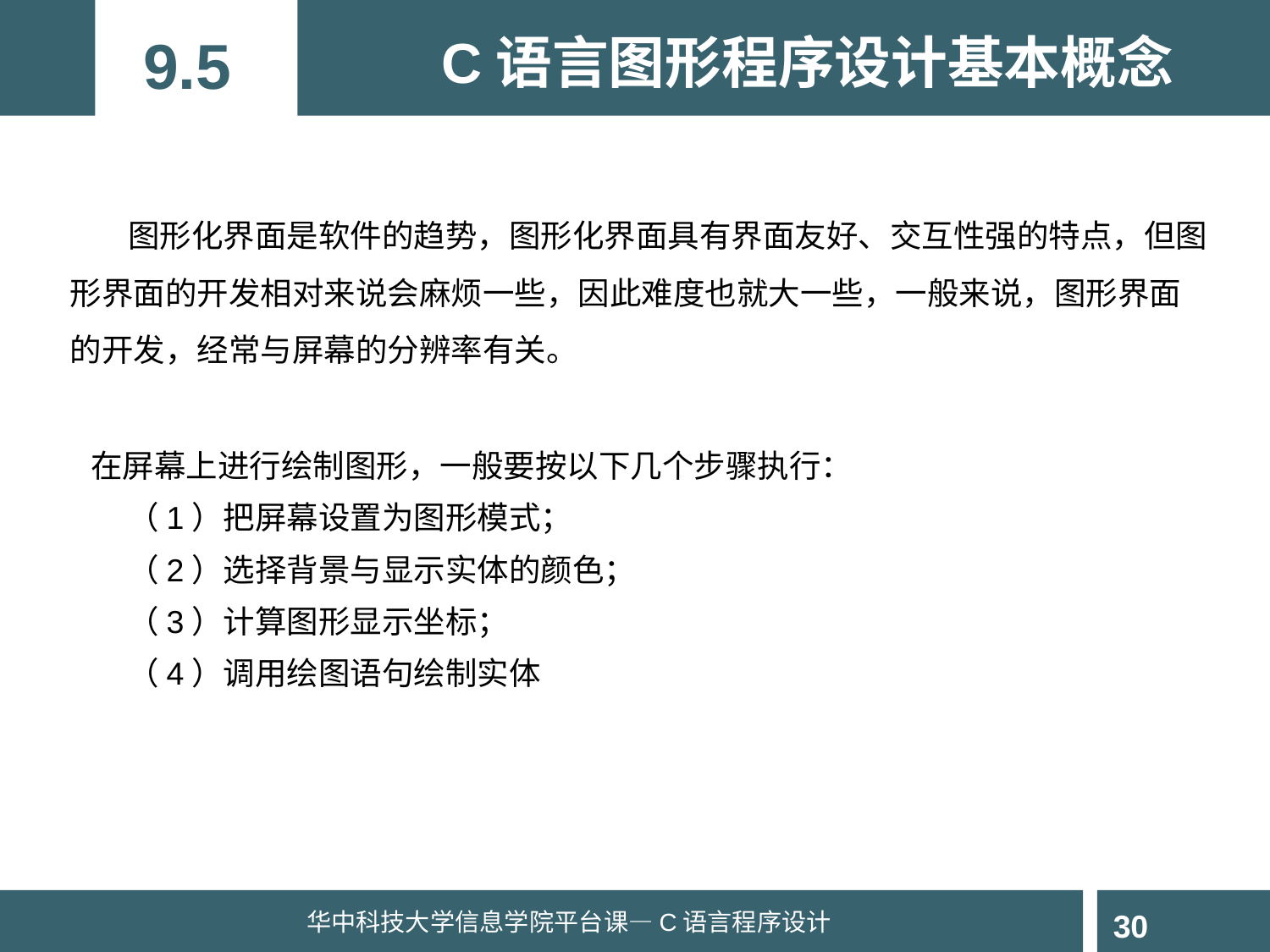

9.5
C语言图形程序设计基本概念
       图形化界面是软件的趋势，图形化界面具有界面友好、交互性强的特点，但图形界面的开发相对来说会麻烦一些，因此难度也就大一些，一般来说，图形界面的开发，经常与屏幕的分辨率有关。
在屏幕上进行绘制图形，一般要按以下几个步骤执行：
    （1）把屏幕设置为图形模式；
    （2）选择背景与显示实体的颜色；
    （3）计算图形显示坐标；
    （4）调用绘图语句绘制实体